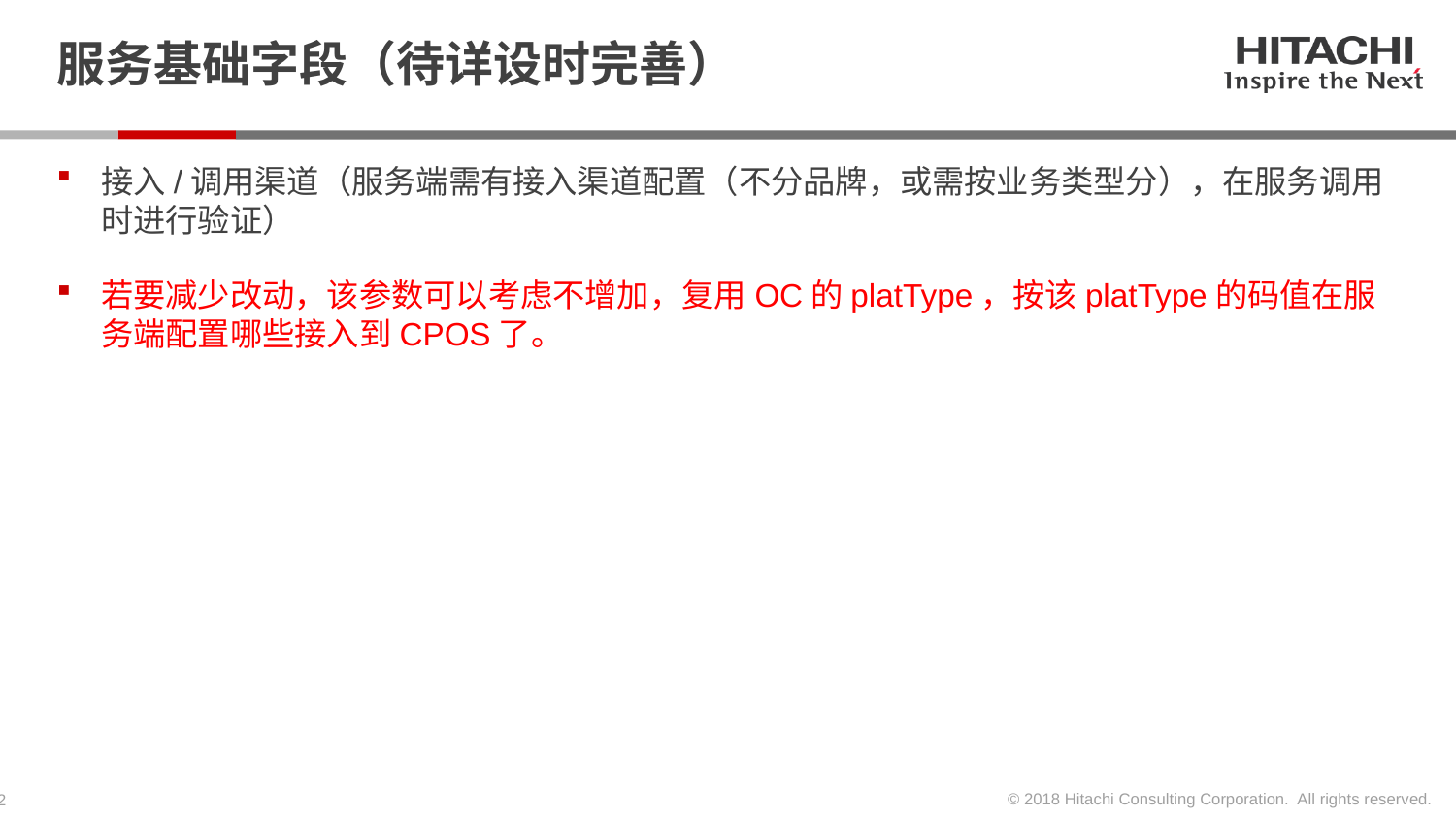

# 服务基础字段（待详设时完善）
接入/调用渠道（服务端需有接入渠道配置（不分品牌，或需按业务类型分），在服务调用时进行验证）
若要减少改动，该参数可以考虑不增加，复用OC的platType，按该platType的码值在服务端配置哪些接入到CPOS了。